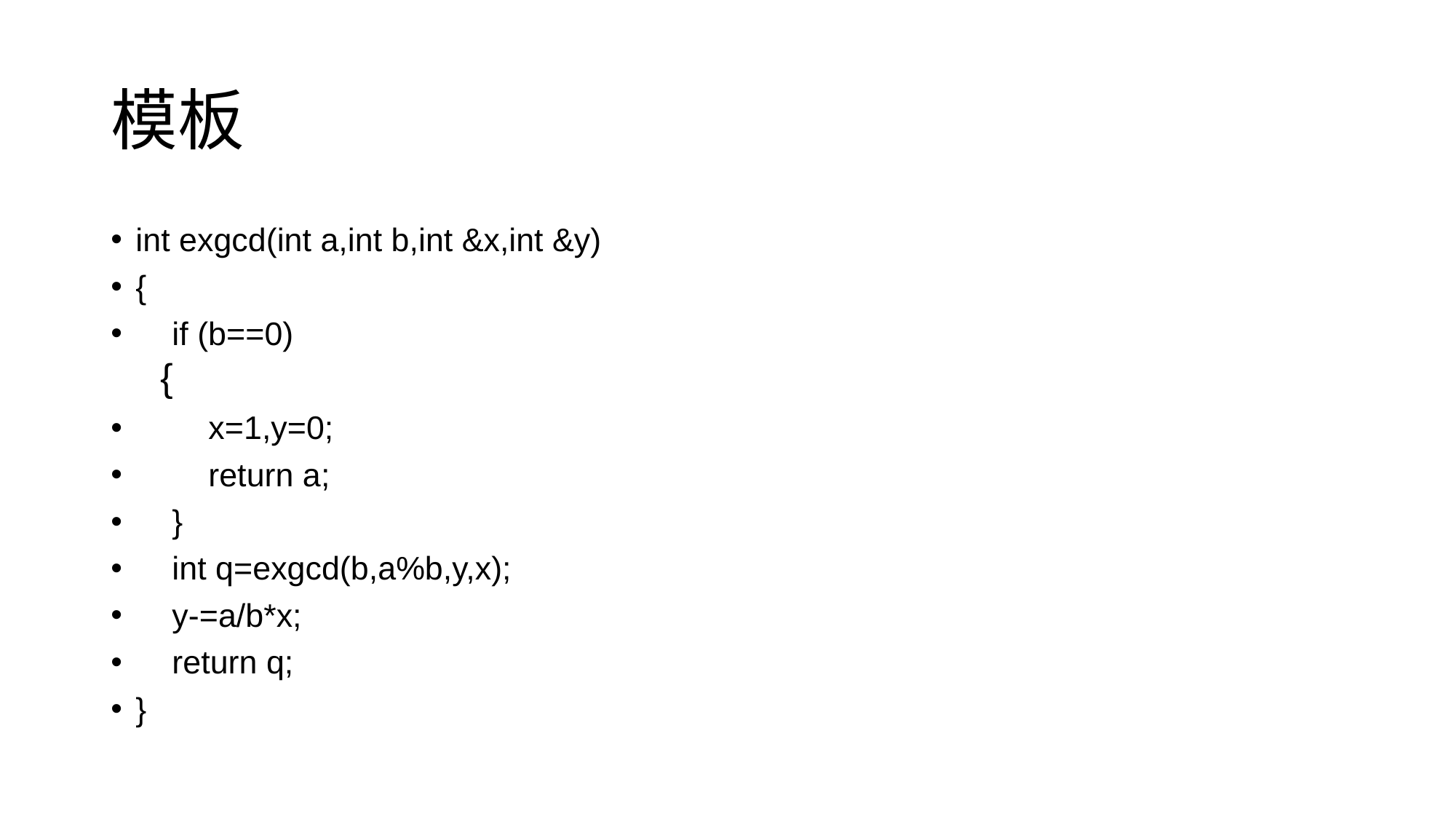

# 模板
int exgcd(int a,int b,int &x,int &y)
{
    if (b==0)
{
        x=1,y=0;
        return a;
    }
    int q=exgcd(b,a%b,y,x);
    y-=a/b*x;
    return q;
}